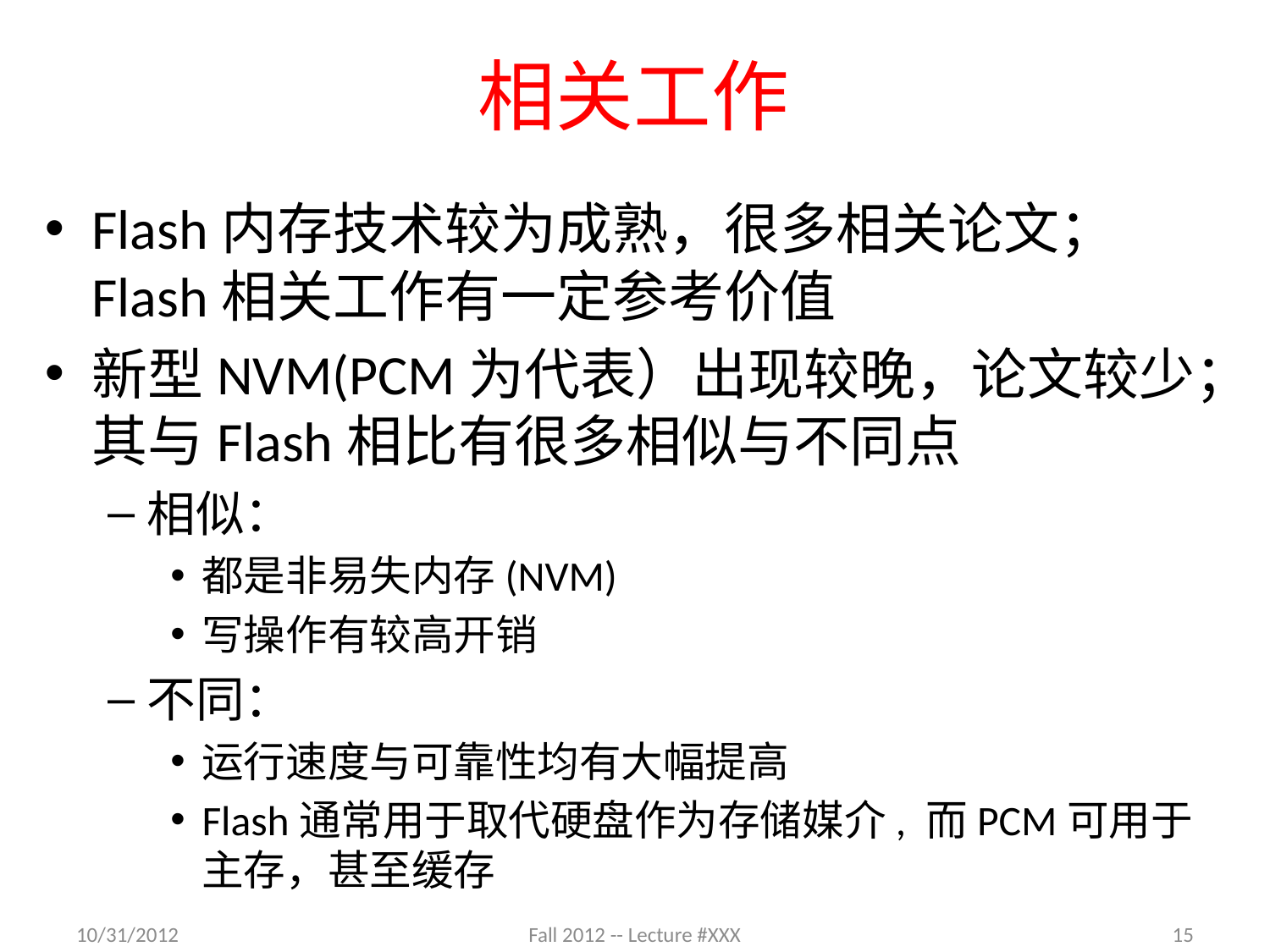

# 相关工作
Flash内存技术较为成熟，很多相关论文；Flash相关工作有一定参考价值
新型NVM(PCM为代表）出现较晚，论文较少；其与Flash相比有很多相似与不同点
相似：
都是非易失内存(NVM)
写操作有较高开销
不同：
运行速度与可靠性均有大幅提高
Flash通常用于取代硬盘作为存储媒介, 而PCM可用于主存，甚至缓存

10/31/2012
Fall 2012 -- Lecture #XXX
15